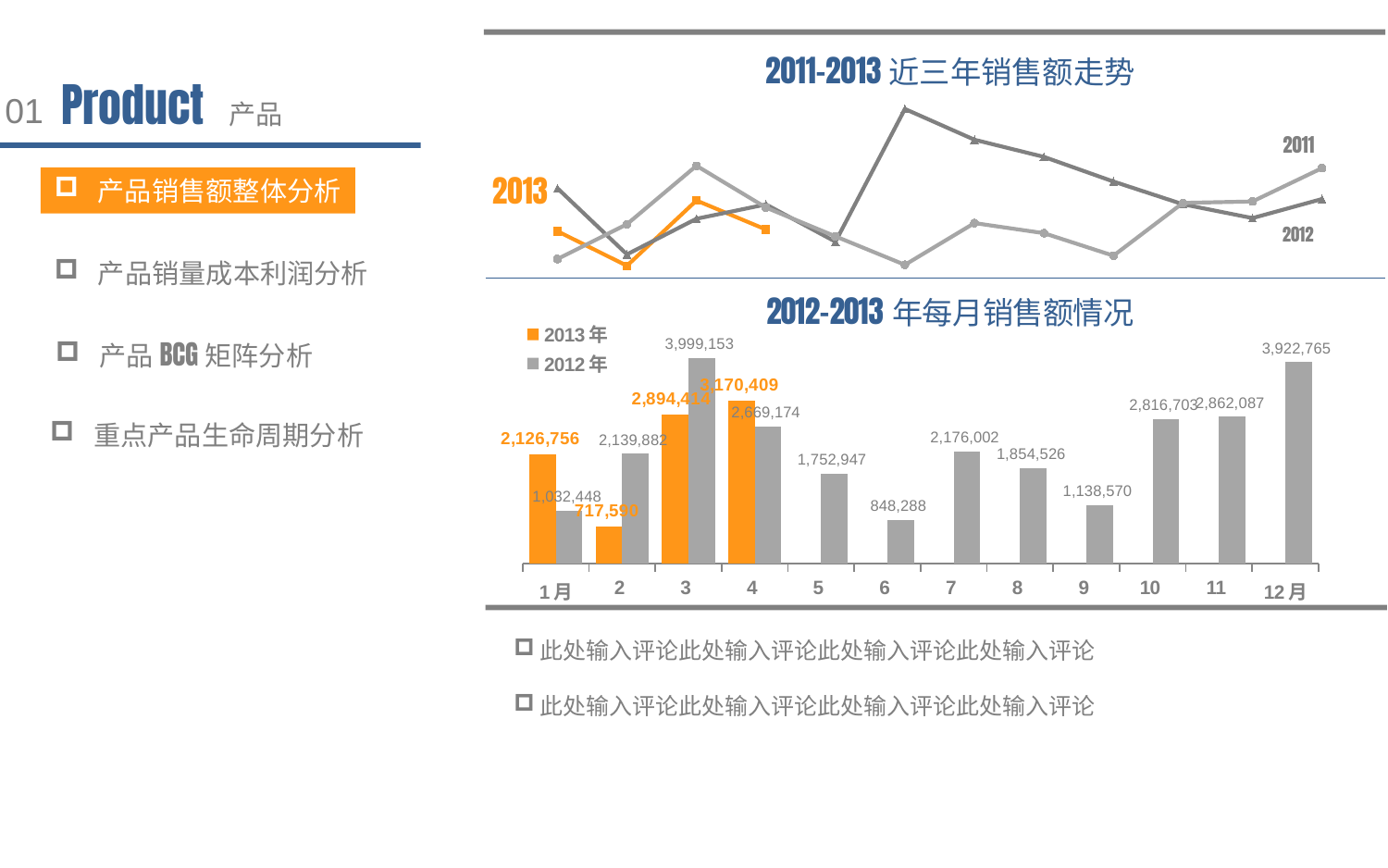

### Chart

| Category | 13年 | 12年 | 11年 |
|---|---|---|---|
| 1月  | 1916756.460000001 | 3282841.41 | 1032447.87 |
| 2  | 817559.9 | 1179387.1499999997 | 2139881.92 |
| 3  | 2894413.8 | 2313654.3599999994 | 3999152.8199999994 |
| 4  | 1970408.8899999994 | 2768489.4199999995 | 2669174.45 |
| 5  | None | 1582766.19 | 1752947.299999999 |
| 6  | None | 5807987.350000001 | 848287.73 |
| 7  | None | 4828707.36 | 2176001.8 |
| 8  | None | 4282599.86 | 1854525.94 |
| 9  | None | 3497507.27 | 1138569.6 |
| 10  | None | 2773785.8 | 2816702.590000002 |
| 11  | None | 2333669.67 | 2862087.3400000012 |
| 12月 | None | 2941337.4099999997 | 3922764.53 |
2011-2013近三年销售额走势
Product 产品
01
2011
2013
2012

产品销售额整体分析

### Chart

| Category | 2013年 | 2012年 |
|---|---|---|
| 1月 | 2126756.46 | 1032447.87 |
| 2  | 717589.9 | 2139881.92 |
| 3  | 2894413.8 | 3999152.8199999994 |
| 4  | 3170408.89 | 2669174.45 |
| 5  | None | 1752947.299999999 |
| 6  | None | 848287.73 |
| 7  | None | 2176001.8 |
| 8  | None | 1854525.94 |
| 9  | None | 1138569.6 |
| 10  | None | 2816702.590000002 |
| 11  | None | 2862087.3400000012 |
| 12月 | None | 3922764.53 |
产品销量成本利润分析
产品BCG矩阵分析
重点产品生命周期分析

此处输入评论此处输入评论此处输入评论此处输入评论

此处输入评论此处输入评论此处输入评论此处输入评论